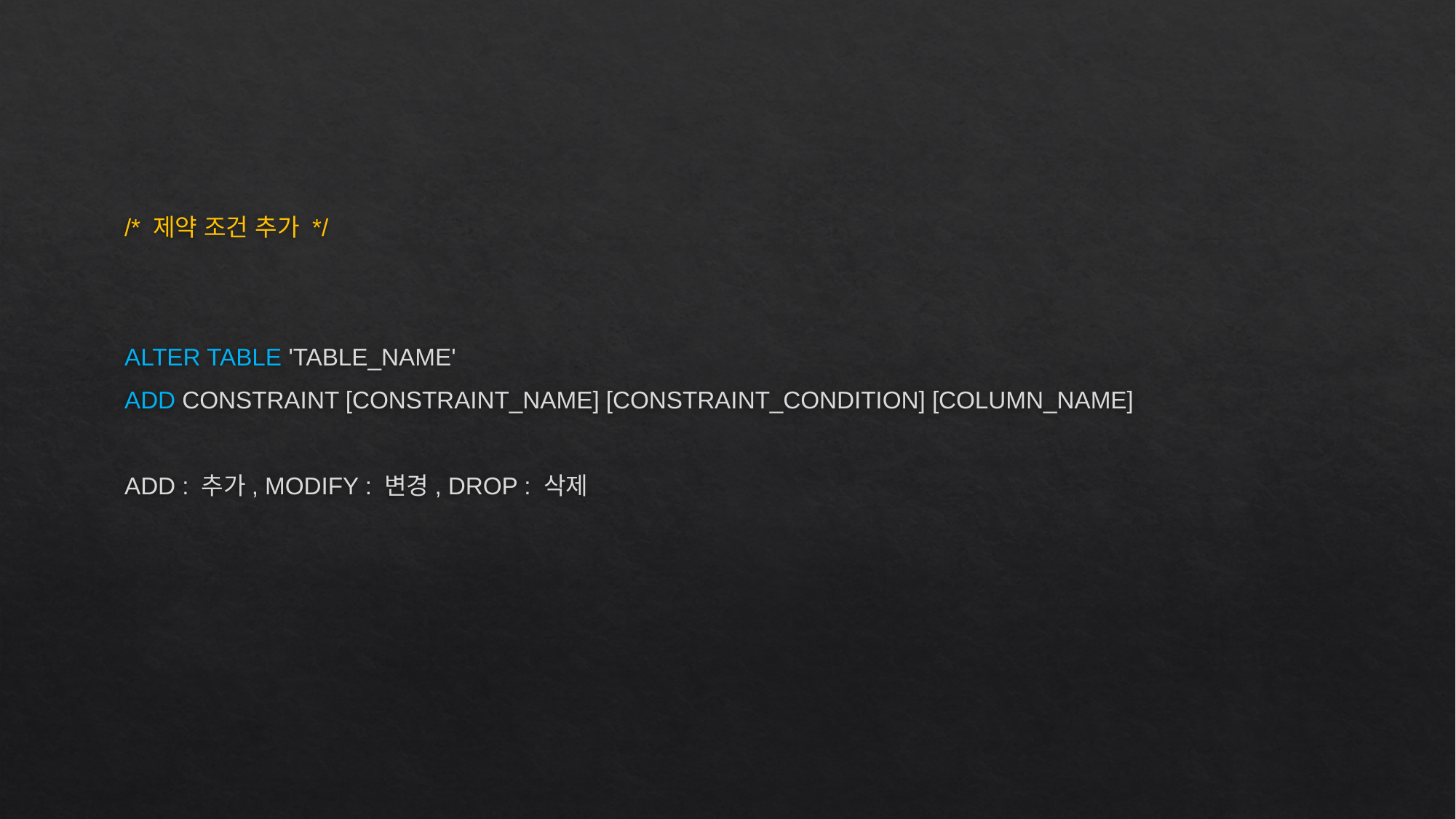

/* 제약 조건 추가 */

ALTER TABLE 'TABLE_NAME'
ADD CONSTRAINT [CONSTRAINT_NAME] [CONSTRAINT_CONDITION] [COLUMN_NAME]

ADD : 추가, MODIFY : 변경, DROP : 삭제